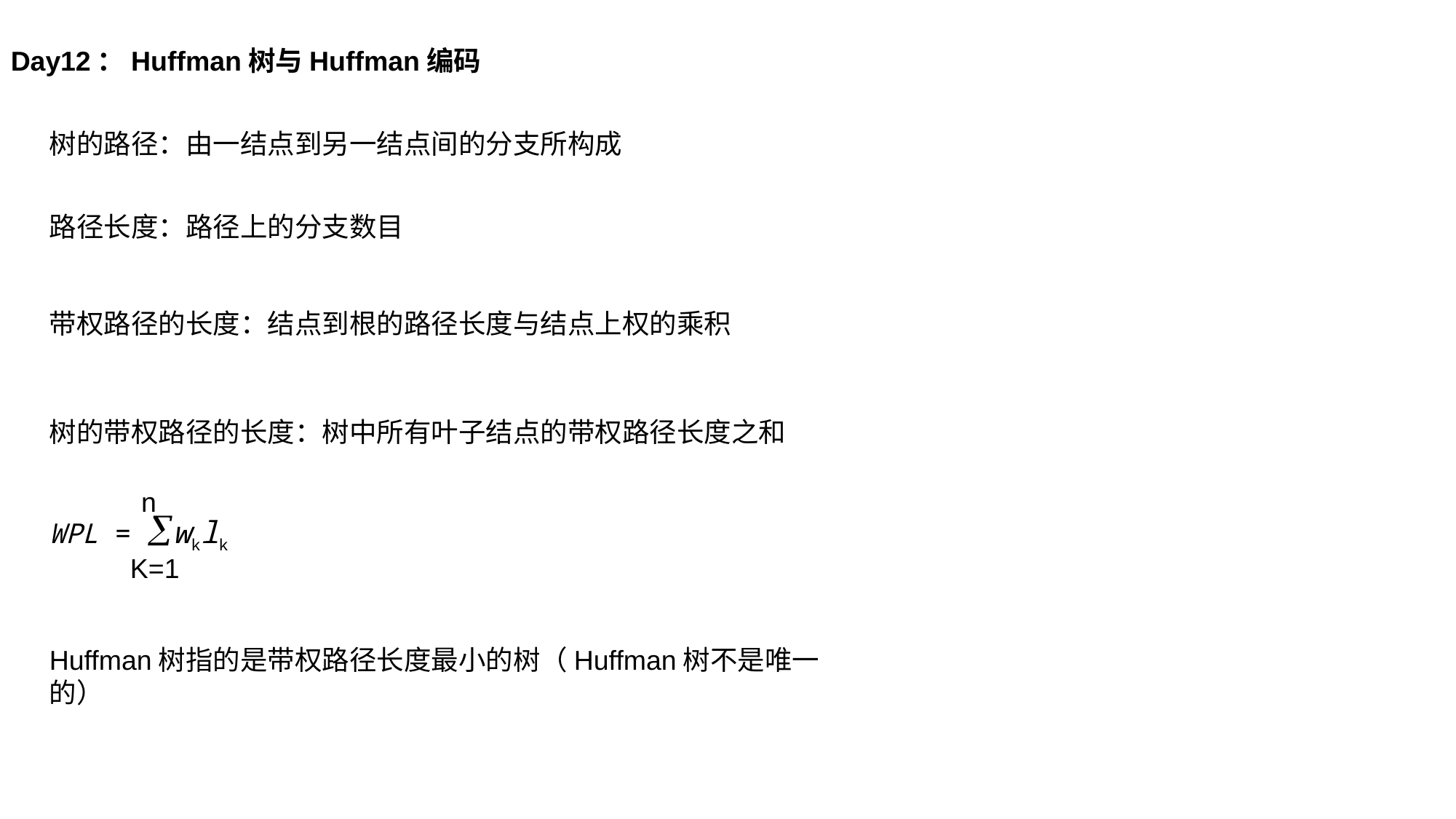

Day12：Huffman树与Huffman编码
树的路径：由一结点到另一结点间的分支所构成
路径长度：路径上的分支数目
带权路径的长度：结点到根的路径长度与结点上权的乘积
树的带权路径的长度：树中所有叶子结点的带权路径长度之和
n
WPL = ∑wklk
K=1
Huffman树指的是带权路径长度最小的树（Huffman树不是唯一的）